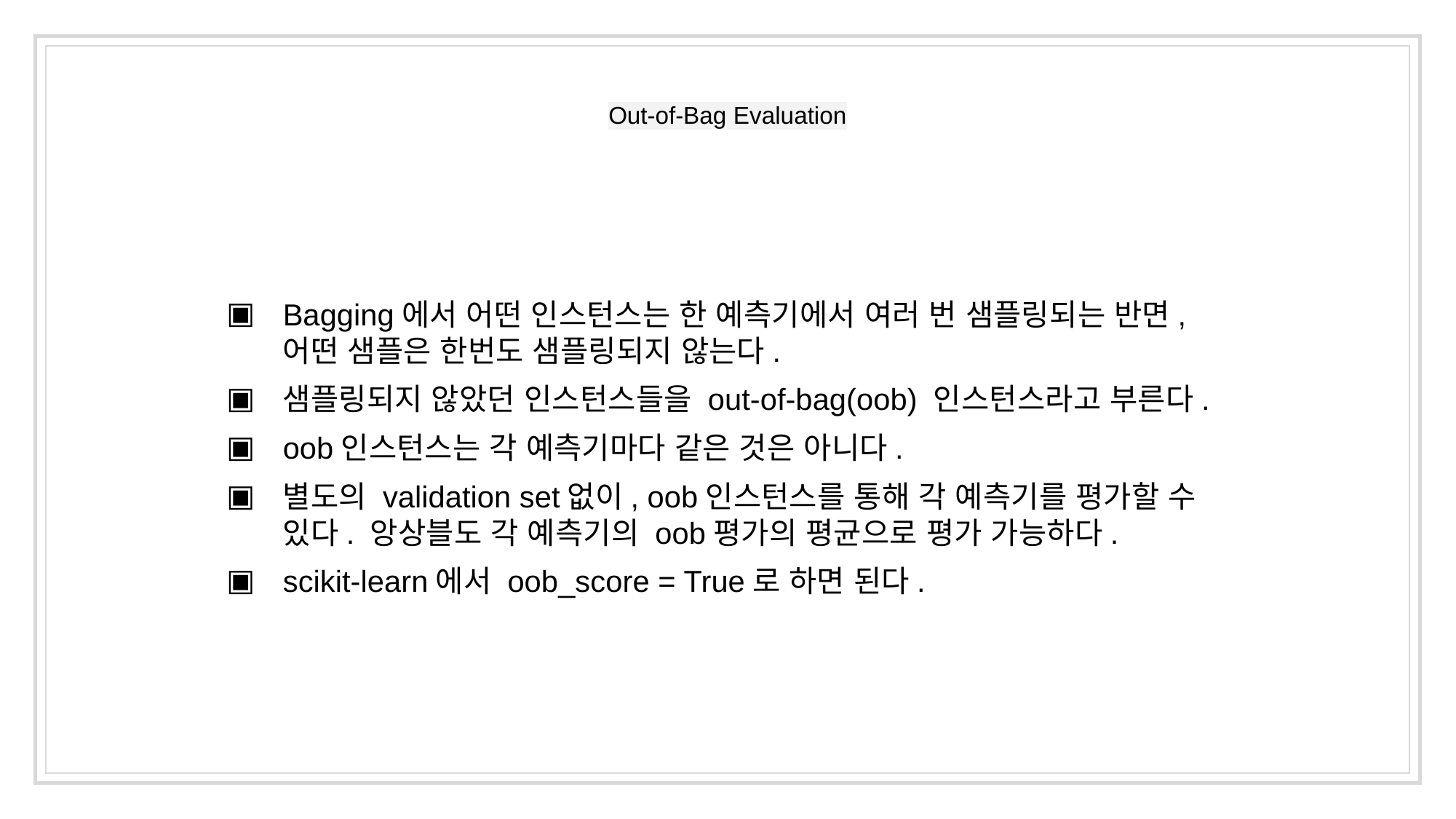

# Out-of-Bag Evaluation
Bagging에서 어떤 인스턴스는 한 예측기에서 여러 번 샘플링되는 반면, 어떤 샘플은 한번도 샘플링되지 않는다.
샘플링되지 않았던 인스턴스들을 out-of-bag(oob) 인스턴스라고 부른다.
oob인스턴스는 각 예측기마다 같은 것은 아니다.
별도의 validation set없이, oob인스턴스를 통해 각 예측기를 평가할 수 있다. 앙상블도 각 예측기의 oob평가의 평균으로 평가 가능하다.
scikit-learn에서 oob_score = True로 하면 된다.